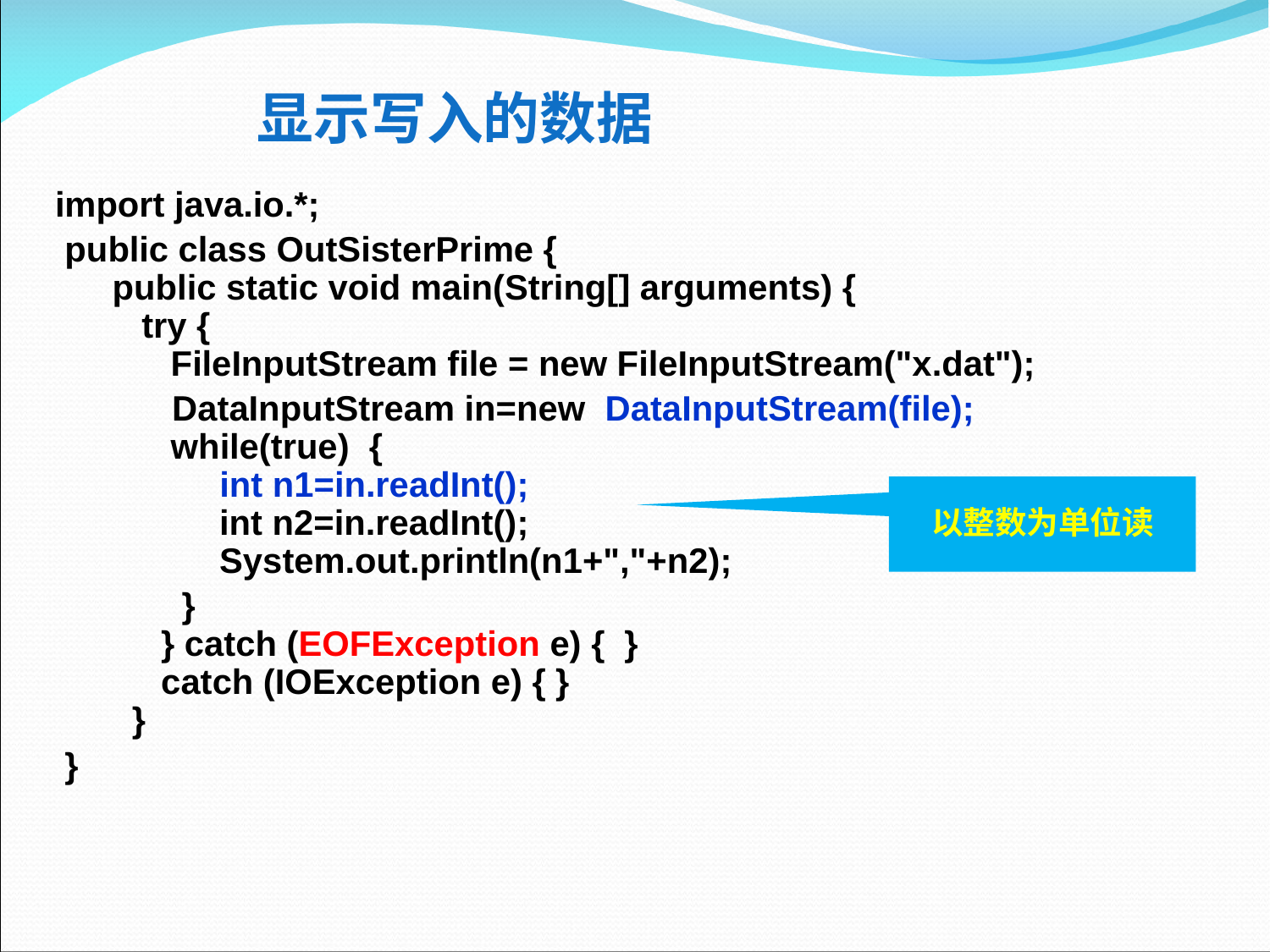

显示写入的数据
import java.io.*;
 public class OutSisterPrime {
  public static void main(String[] arguments) {
     try {
        FileInputStream file = new FileInputStream("x.dat");
            DataInputStream in=new  DataInputStream(file);
        while(true)  {
             int n1=in.readInt();
             int n2=in.readInt();
             System.out.println(n1+","+n2);
             }
       } catch (EOFException e) {  }
       catch (IOException e) { }
    }
 }
以整数为单位读